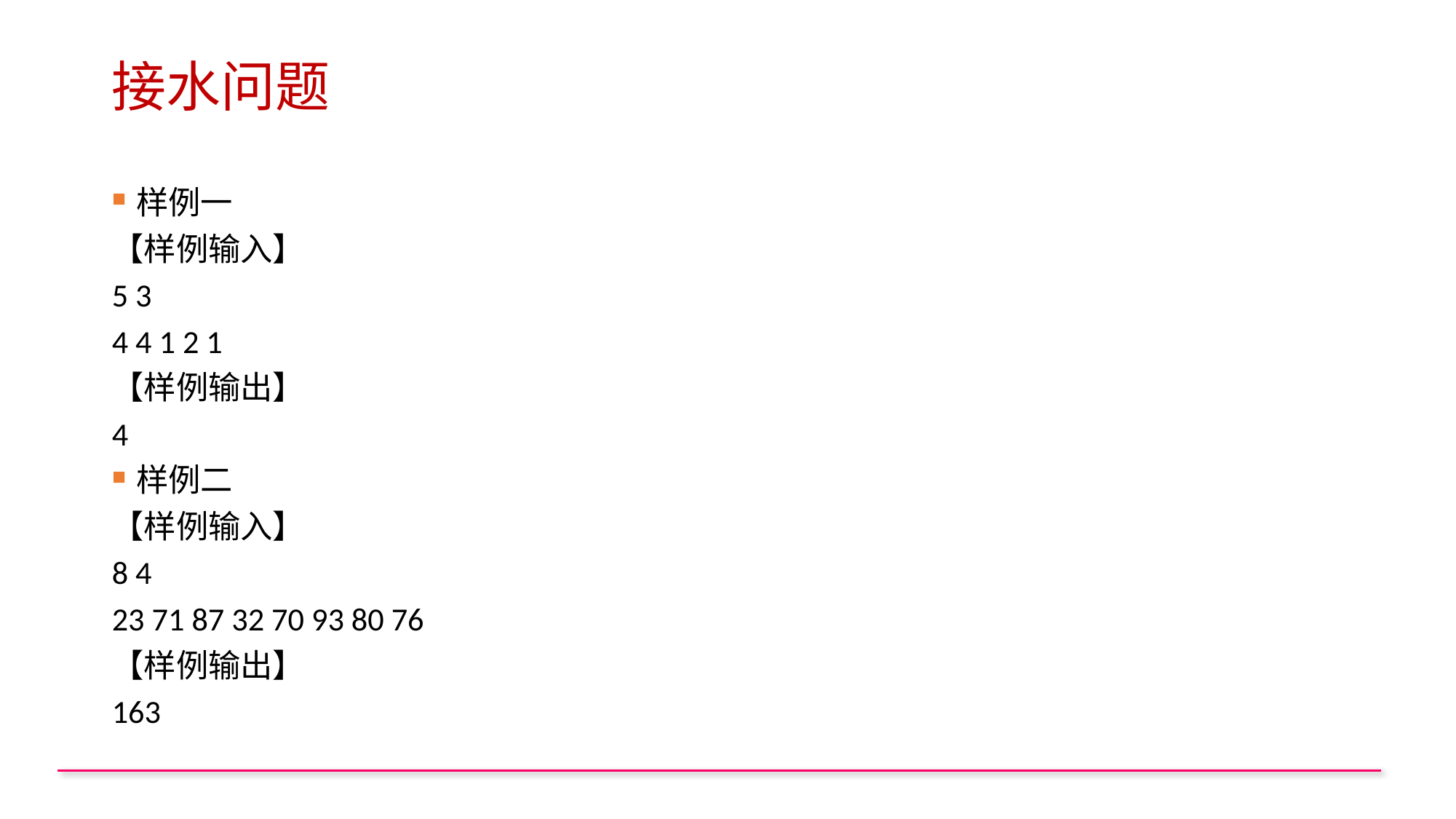

# 接水问题
样例一
【样例输入】
5 3
4 4 1 2 1
【样例输出】
4
样例二
【样例输入】
8 4
23 71 87 32 70 93 80 76
【样例输出】
163